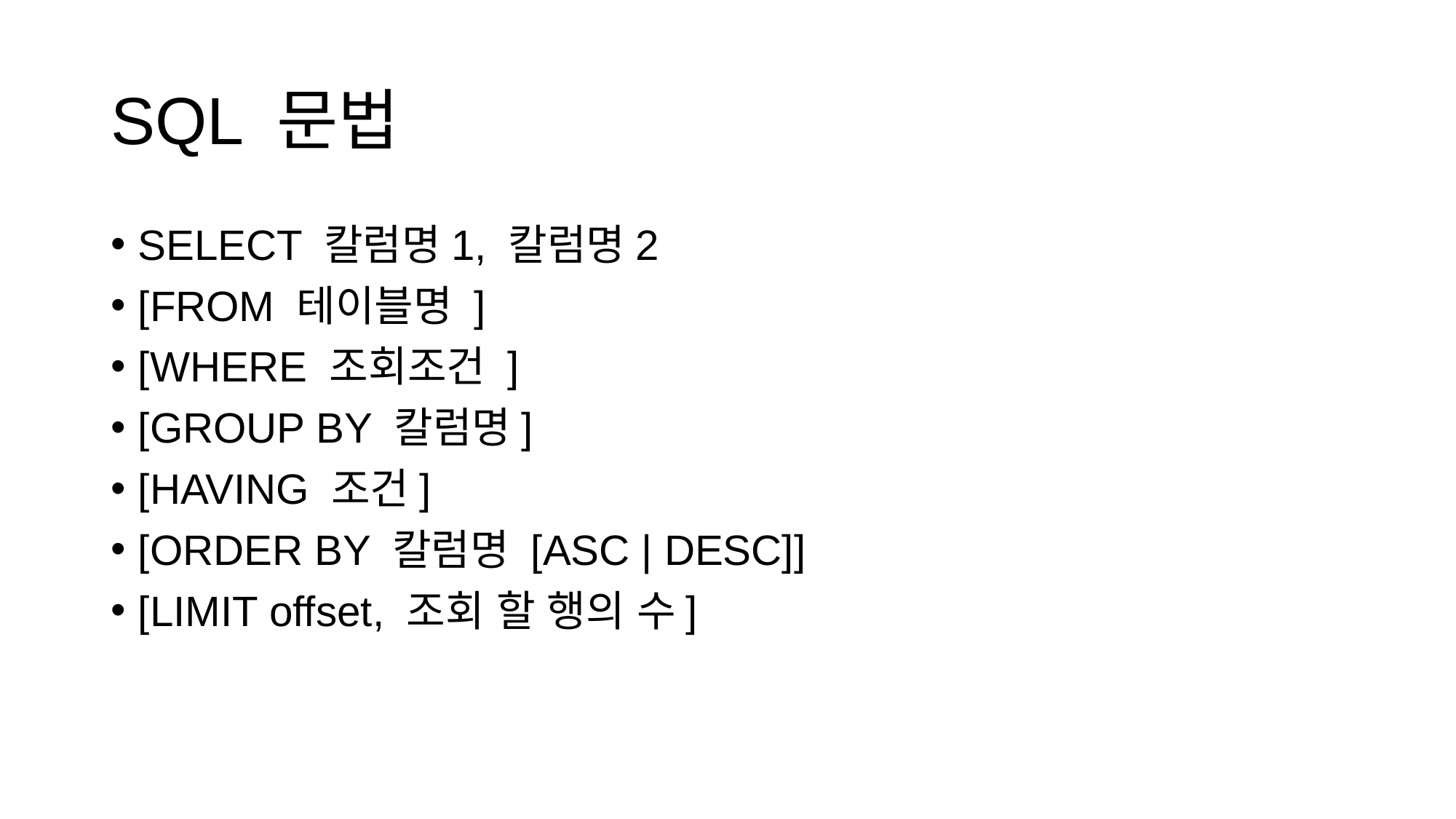

# SQL 문법
SELECT 칼럼명1, 칼럼명2
[FROM 테이블명 ]
[WHERE 조회조건 ]
[GROUP BY 칼럼명]
[HAVING 조건]
[ORDER BY 칼럼명 [ASC | DESC]]
[LIMIT offset, 조회 할 행의 수]